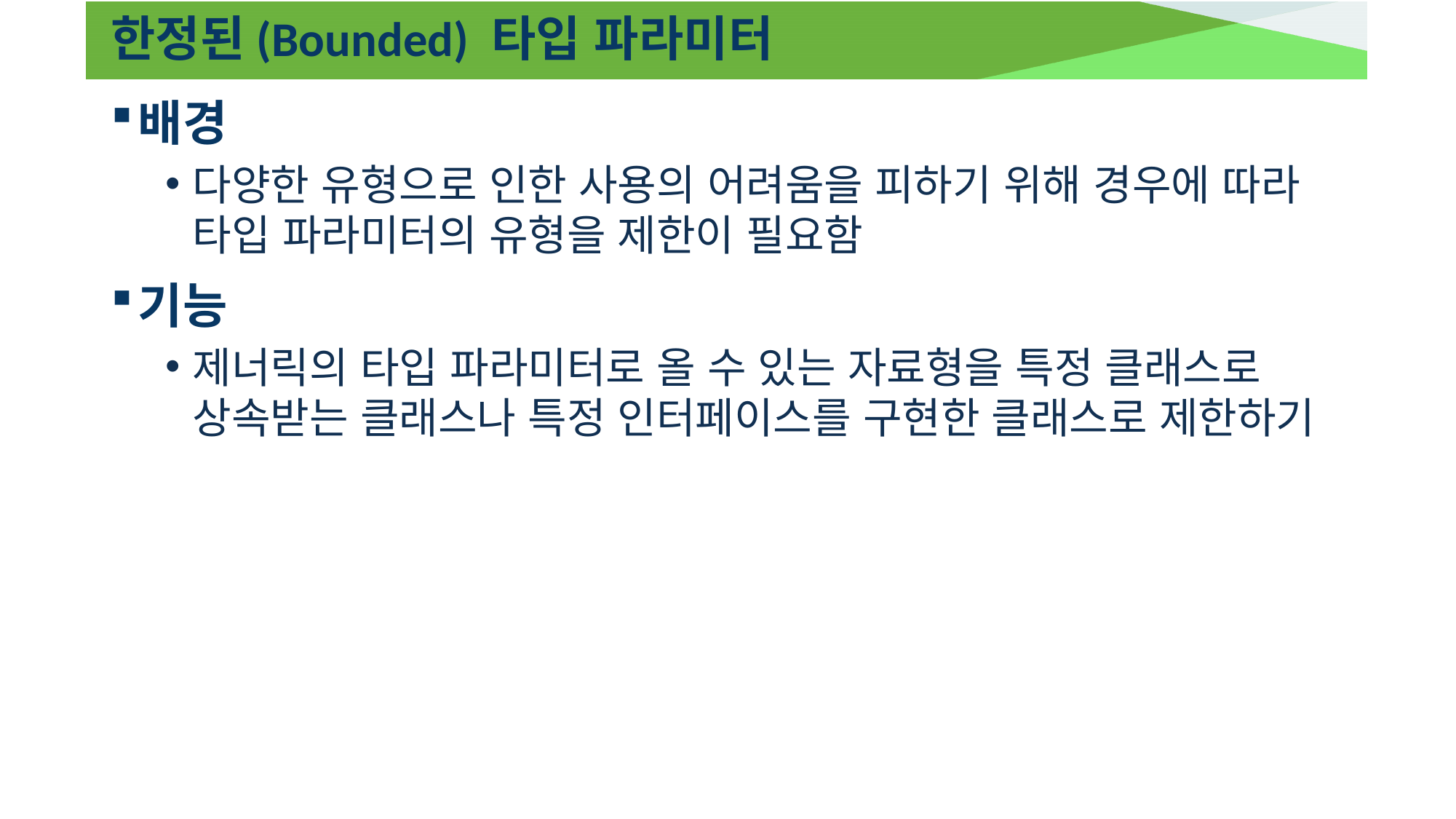

# 한정된(Bounded) 타입 파라미터
배경
다양한 유형으로 인한 사용의 어려움을 피하기 위해 경우에 따라 타입 파라미터의 유형을 제한이 필요함
기능
제너릭의 타입 파라미터로 올 수 있는 자료형을 특정 클래스로 상속받는 클래스나 특정 인터페이스를 구현한 클래스로 제한하기